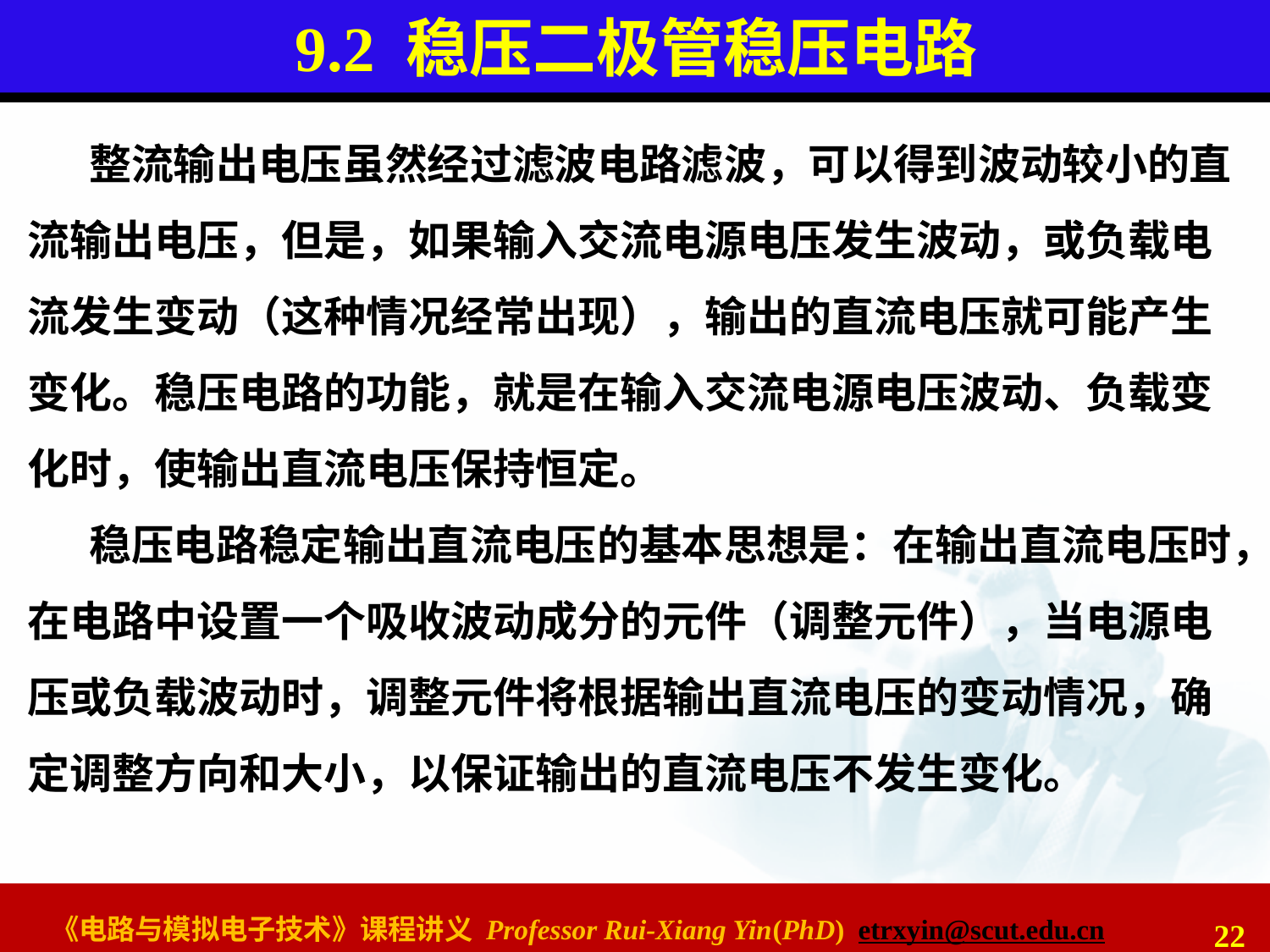

# 9.2 稳压二极管稳压电路
整流输出电压虽然经过滤波电路滤波，可以得到波动较小的直流输出电压，但是，如果输入交流电源电压发生波动，或负载电流发生变动（这种情况经常出现），输出的直流电压就可能产生变化。稳压电路的功能，就是在输入交流电源电压波动、负载变化时，使输出直流电压保持恒定。
稳压电路稳定输出直流电压的基本思想是：在输出直流电压时，在电路中设置一个吸收波动成分的元件（调整元件），当电源电压或负载波动时，调整元件将根据输出直流电压的变动情况，确定调整方向和大小，以保证输出的直流电压不发生变化。

22